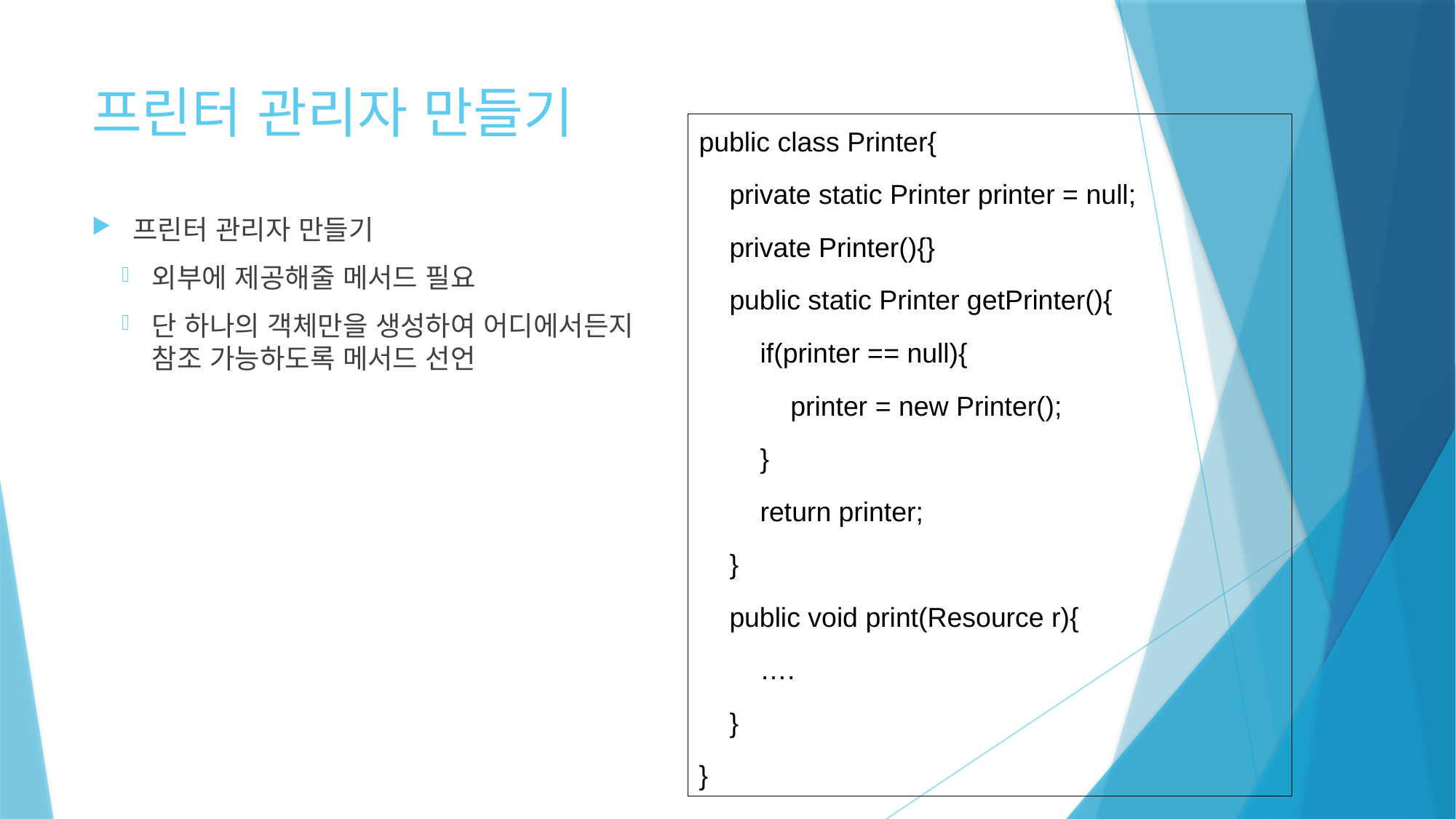

# 프린터 관리자 만들기
public class Printer{
    private static Printer printer = null;
    private Printer(){}
    public static Printer getPrinter(){
        if(printer == null){
            printer = new Printer();
        }
        return printer;
    }
    public void print(Resource r){
        ….
    }
}
프린터 관리자 만들기
외부에 제공해줄 메서드 필요
단 하나의 객체만을 생성하여 어디에서든지 참조 가능하도록 메서드 선언